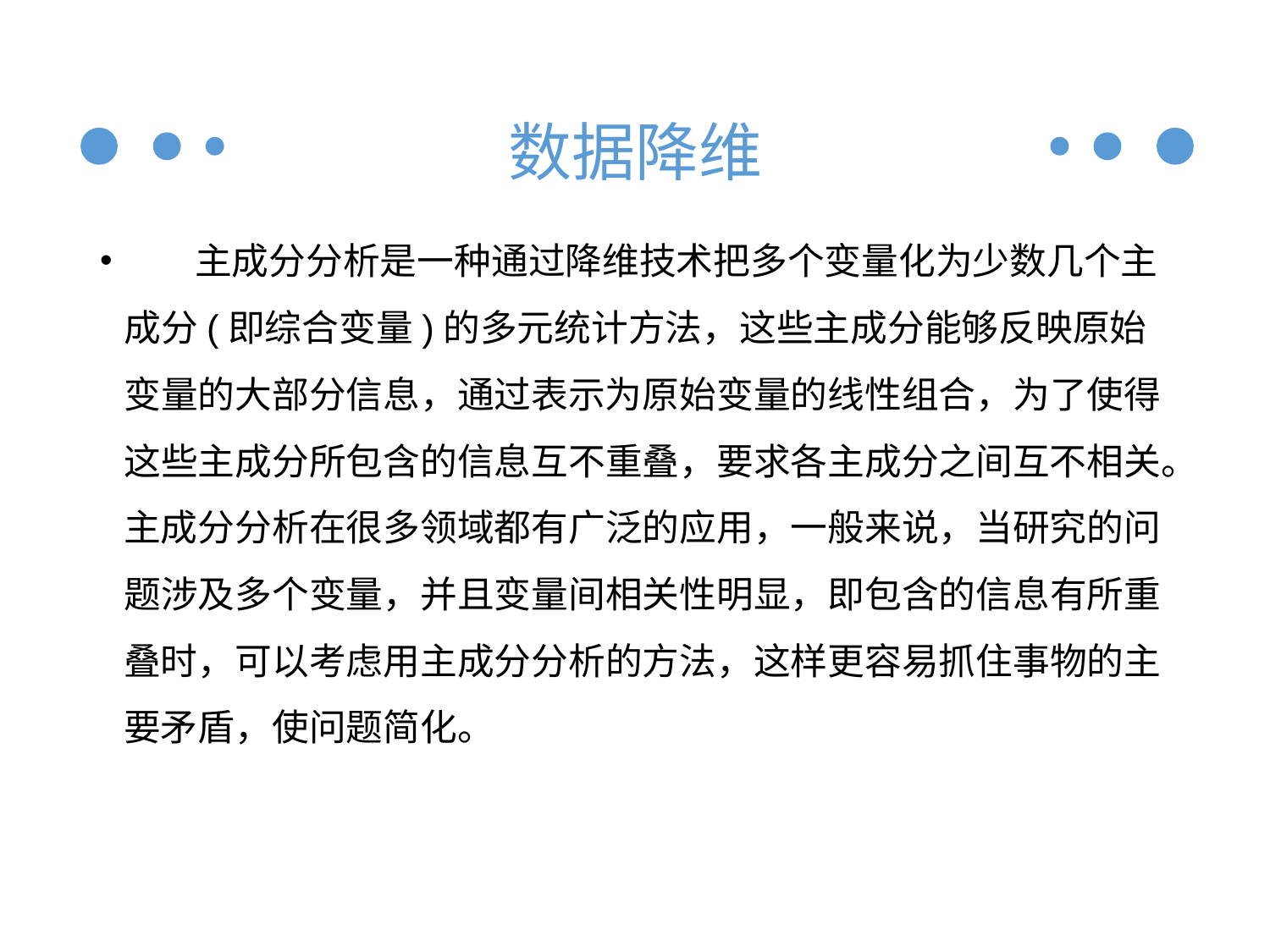

# 数据降维
        主成分分析是一种通过降维技术把多个变量化为少数几个主成分(即综合变量)的多元统计方法，这些主成分能够反映原始变量的大部分信息，通过表示为原始变量的线性组合，为了使得这些主成分所包含的信息互不重叠，要求各主成分之间互不相关。主成分分析在很多领域都有广泛的应用，一般来说，当研究的问题涉及多个变量，并且变量间相关性明显，即包含的信息有所重叠时，可以考虑用主成分分析的方法，这样更容易抓住事物的主要矛盾，使问题简化。